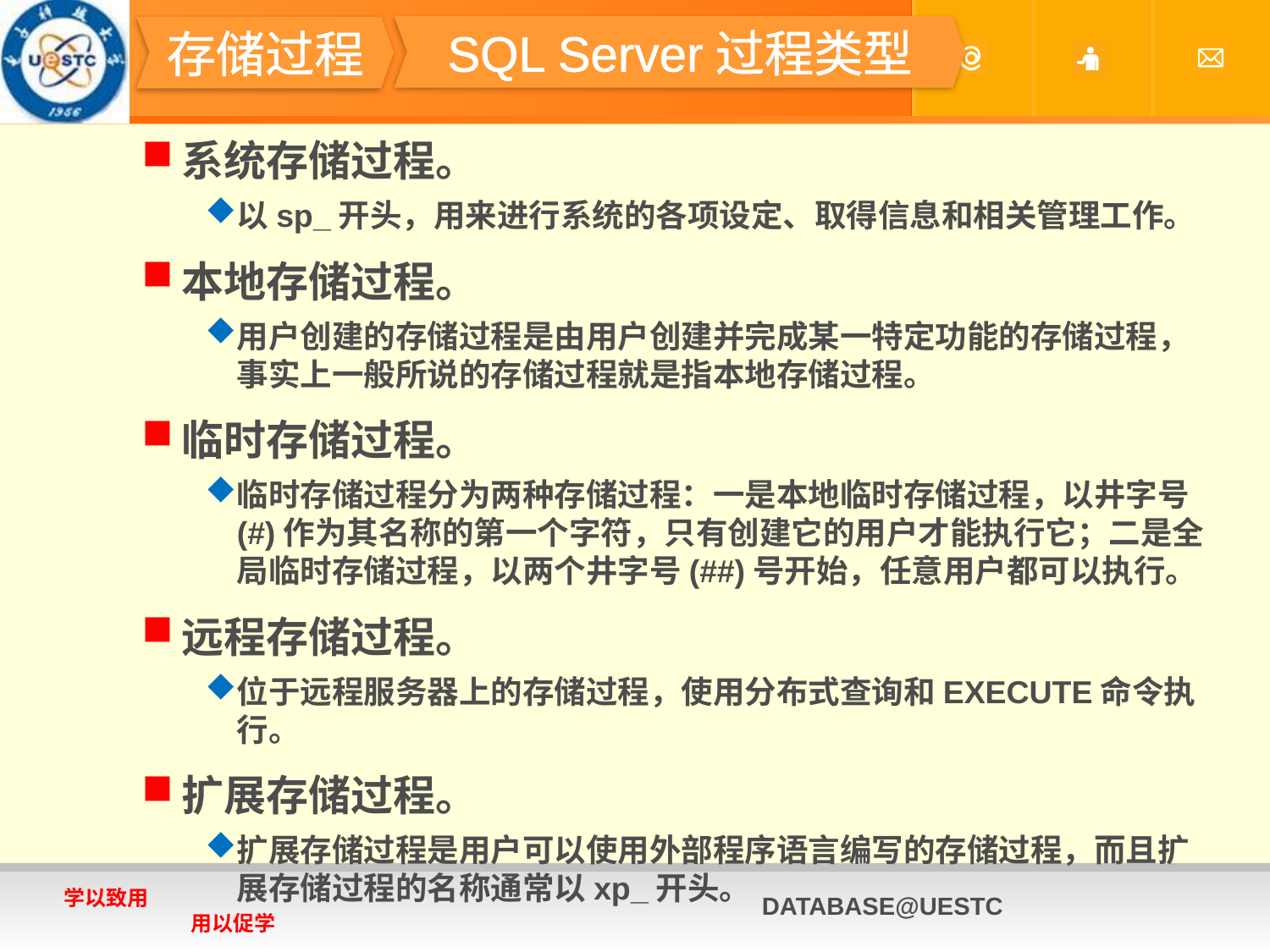

#
SQL Server过程类型
存储过程
系统存储过程。
以sp_开头，用来进行系统的各项设定、取得信息和相关管理工作。
本地存储过程。
用户创建的存储过程是由用户创建并完成某一特定功能的存储过程，事实上一般所说的存储过程就是指本地存储过程。
临时存储过程。
临时存储过程分为两种存储过程：一是本地临时存储过程，以井字号(#)作为其名称的第一个字符，只有创建它的用户才能执行它；二是全局临时存储过程，以两个井字号(##)号开始，任意用户都可以执行。
远程存储过程。
位于远程服务器上的存储过程，使用分布式查询和EXECUTE命令执行。
扩展存储过程。
扩展存储过程是用户可以使用外部程序语言编写的存储过程，而且扩展存储过程的名称通常以xp_开头。